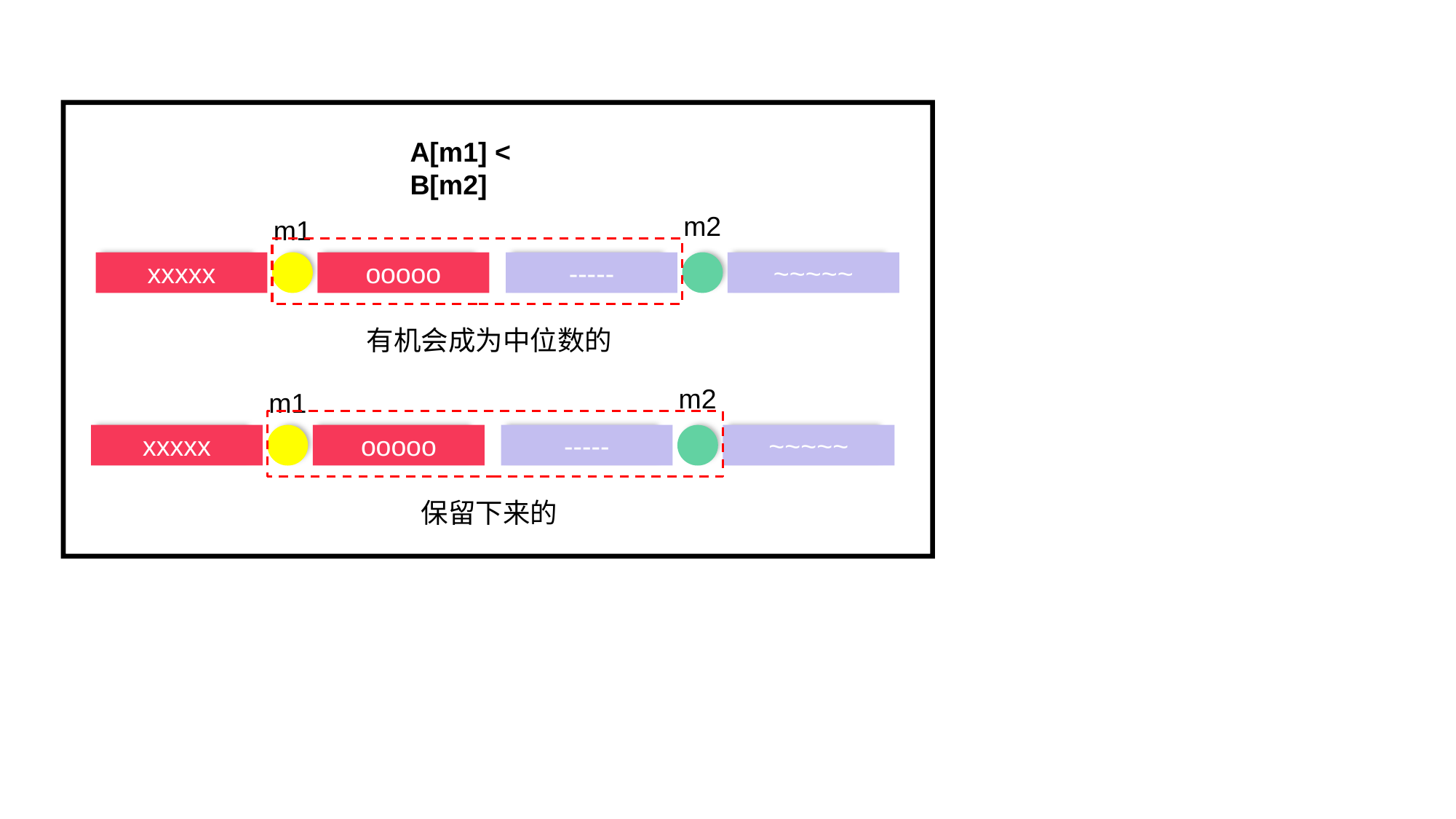

A[m1] < B[m2]
m2

m1

xxxxx
ooooo
-----
~~~~~
有机会成为中位数的
m2

m1

xxxxx
ooooo
-----
~~~~~
保留下来的